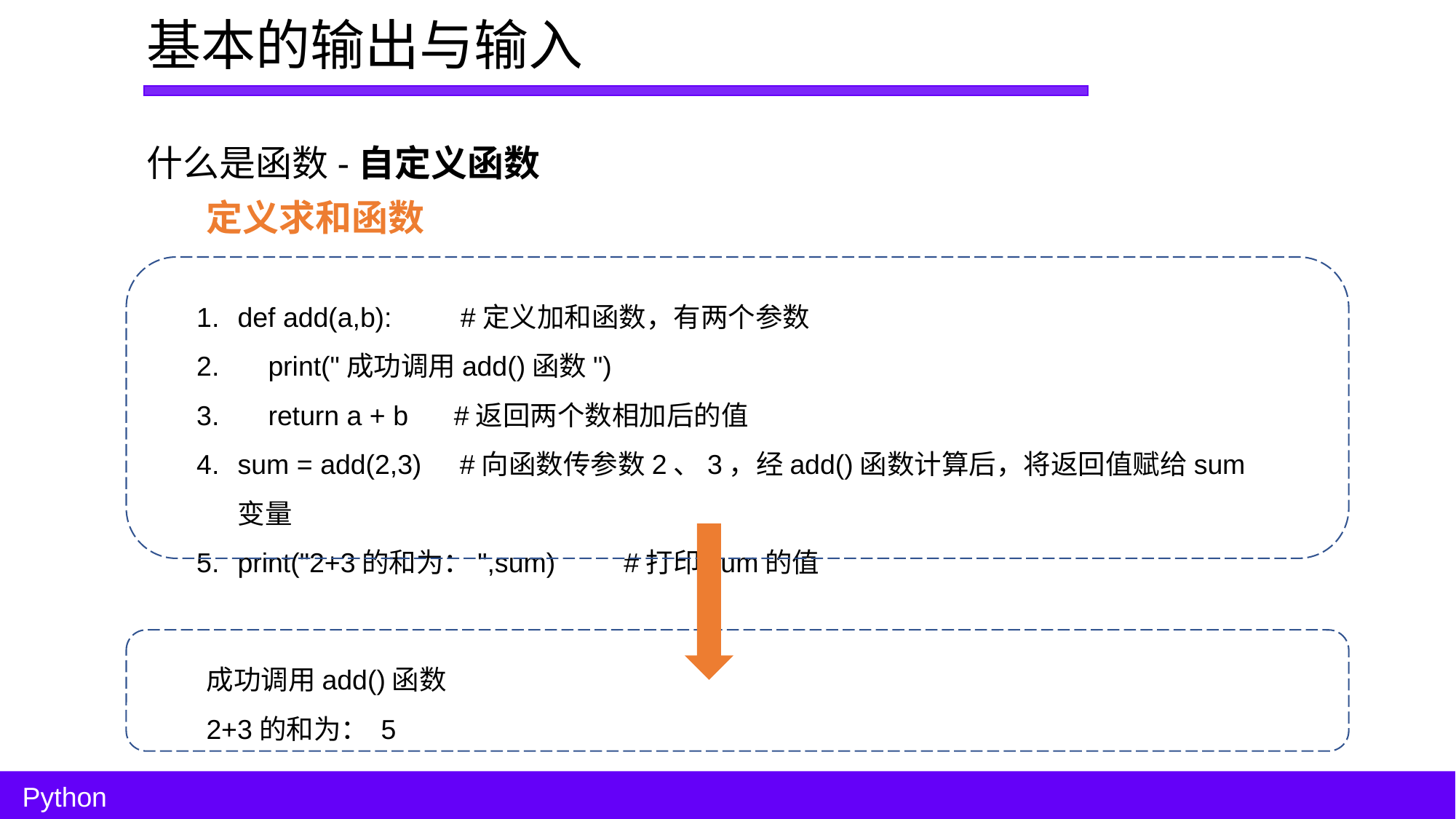

基本的输出与输入
什么是函数-自定义函数
定义求和函数

def add(a,b):         #定义加和函数，有两个参数
    print("成功调用add()函数")
    return a + b      #返回两个数相加后的值
sum = add(2,3)     #向函数传参数2、3，经add()函数计算后，将返回值赋给sum变量
print("2+3的和为：",sum)         #打印sum的值

成功调用add()函数
2+3的和为： 5